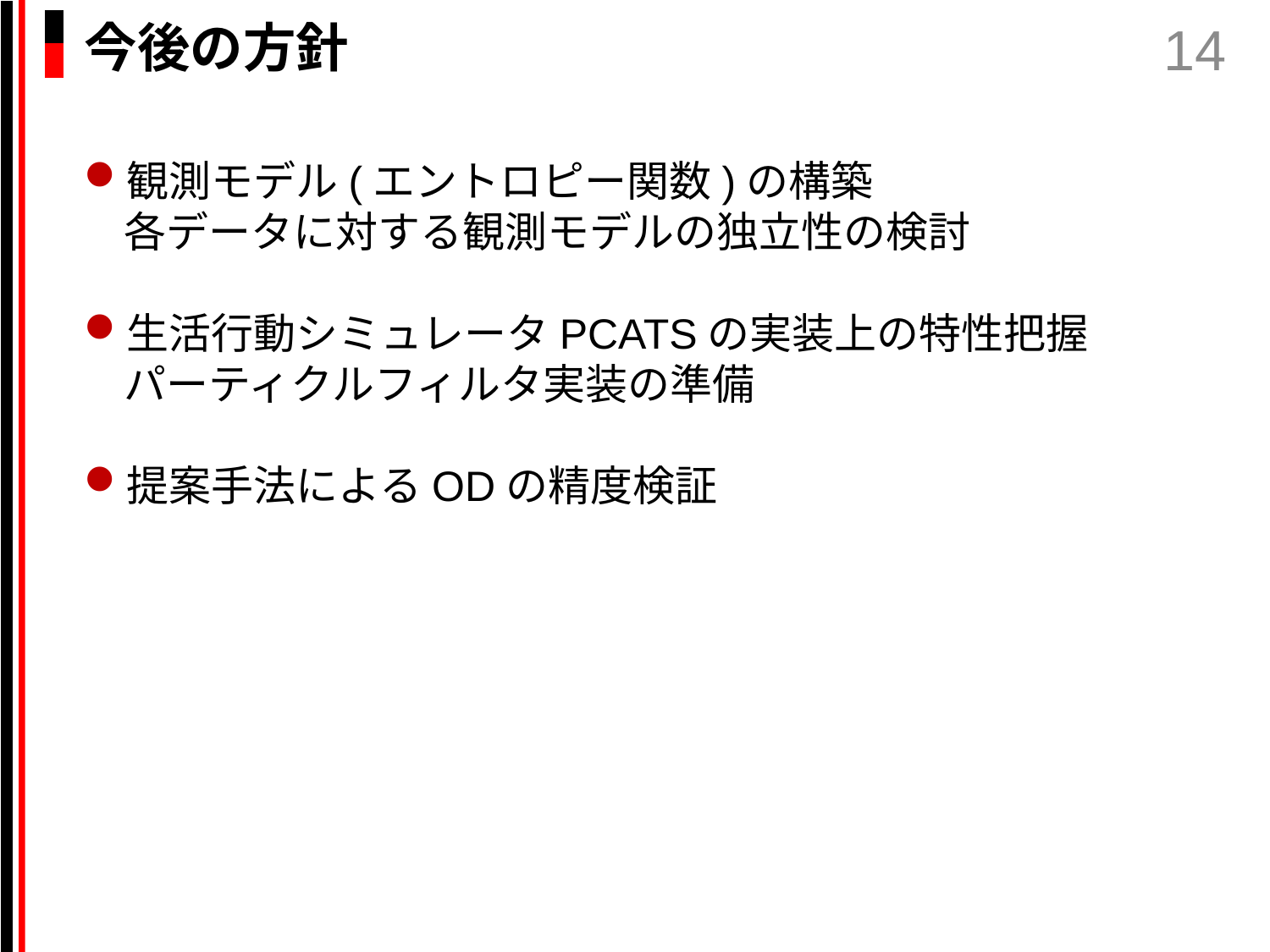

14
# 今後の方針
観測モデル(エントロピー関数)の構築
各データに対する観測モデルの独立性の検討

生活行動シミュレータPCATSの実装上の特性把握
パーティクルフィルタ実装の準備

提案手法によるODの精度検証